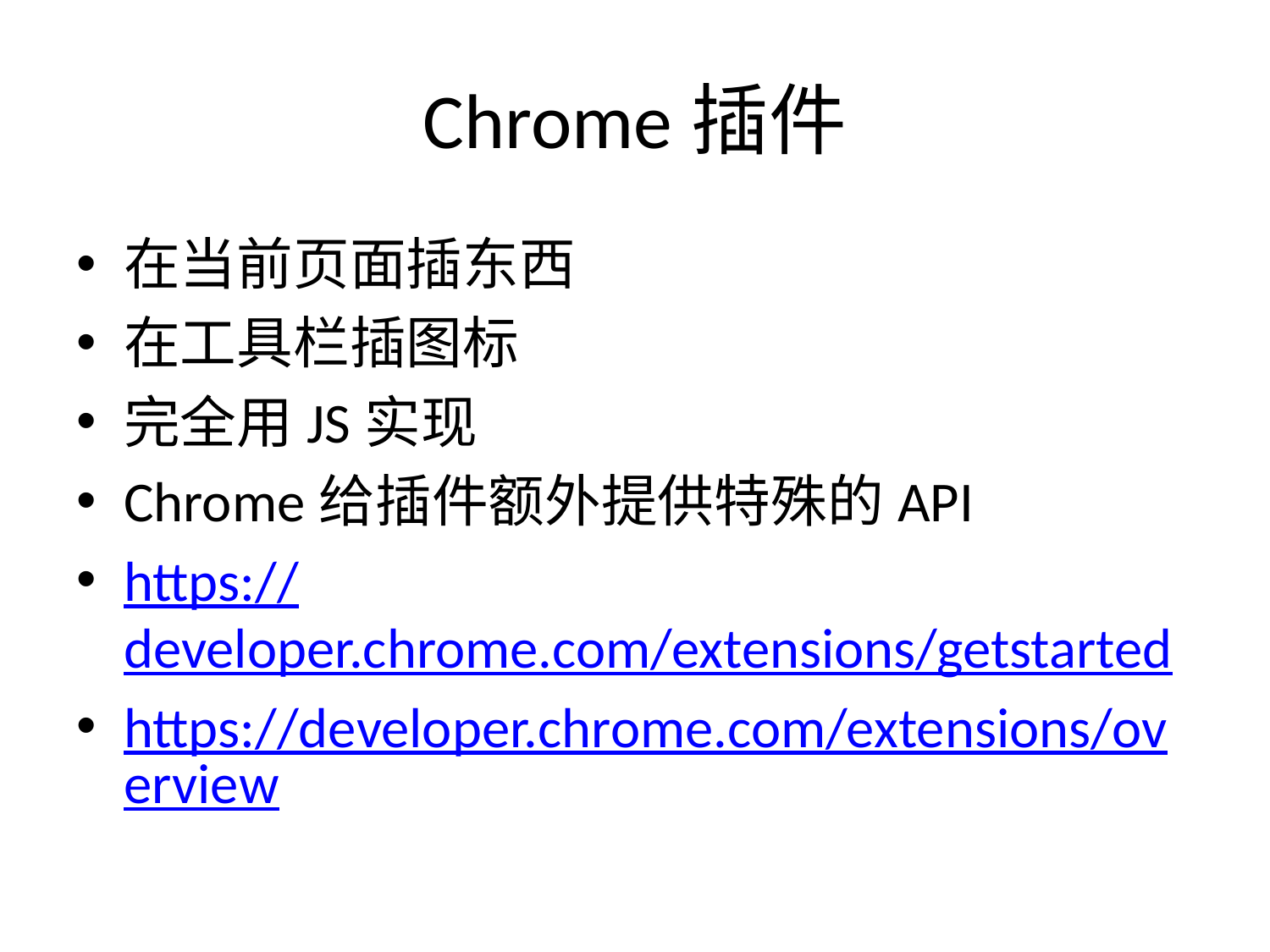

# Chrome插件
在当前页面插东西
在工具栏插图标
完全用JS实现
Chrome给插件额外提供特殊的API
https://developer.chrome.com/extensions/getstarted
https://developer.chrome.com/extensions/overview